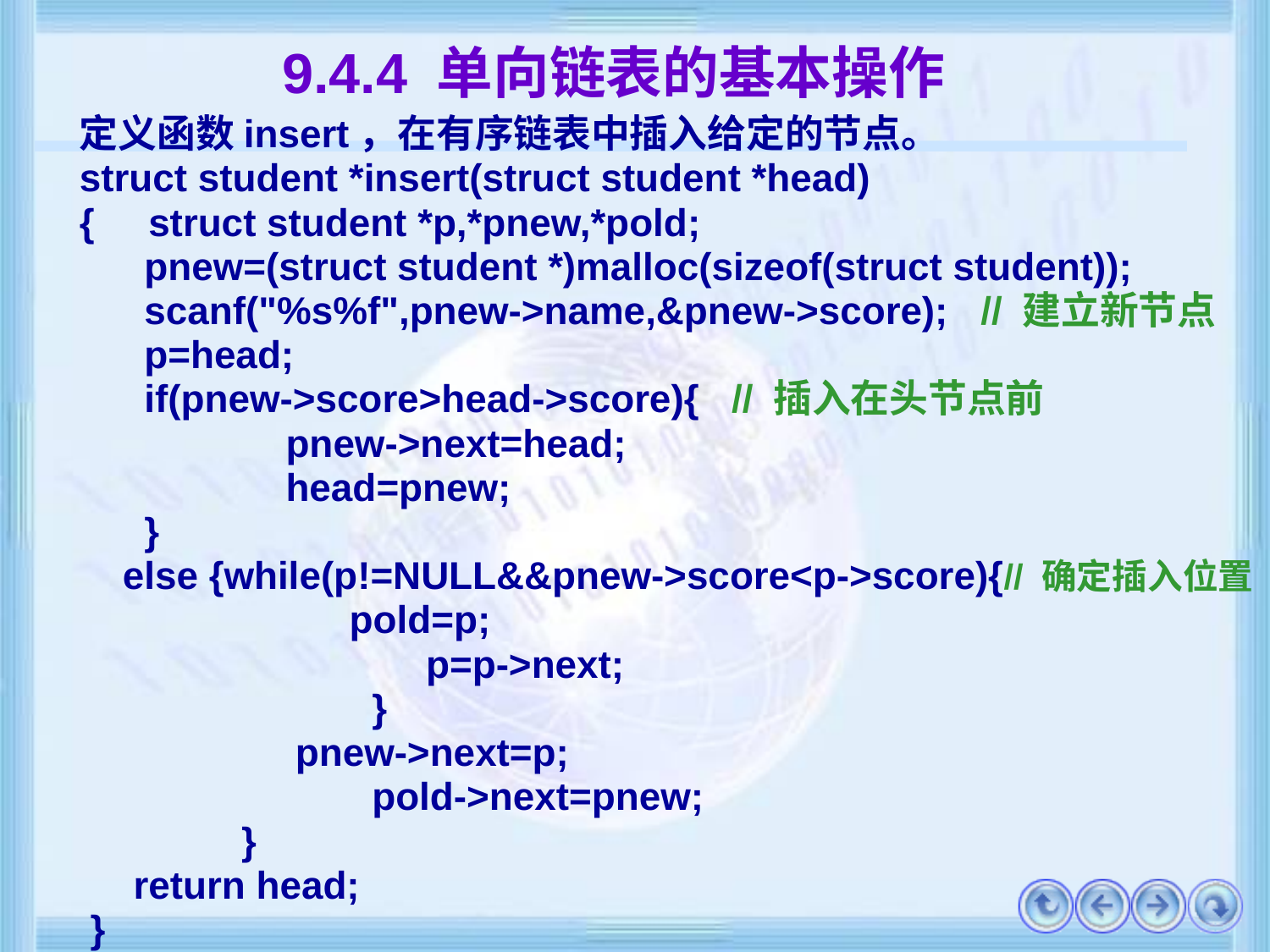

# 9.4.4 单向链表的基本操作
定义函数insert，在有序链表中插入给定的节点。
struct student *insert(struct student *head)
{     struct student *p,*pnew,*pold;
      pnew=(struct student *)malloc(sizeof(struct student));
      scanf("%s%f",pnew->name,&pnew->score);   // 建立新节点
      p=head;
      if(pnew->score>head->score){   // 插入在头节点前
		     pnew->next=head;
		     head=pnew;
      }
    else {while(p!=NULL&&pnew->score<p->score){// 确定插入位置
                         pold=p;
		                  p=p->next;
		             }
                    pnew->next=p;
		             pold->next=pnew;
               }
     return head;
 }